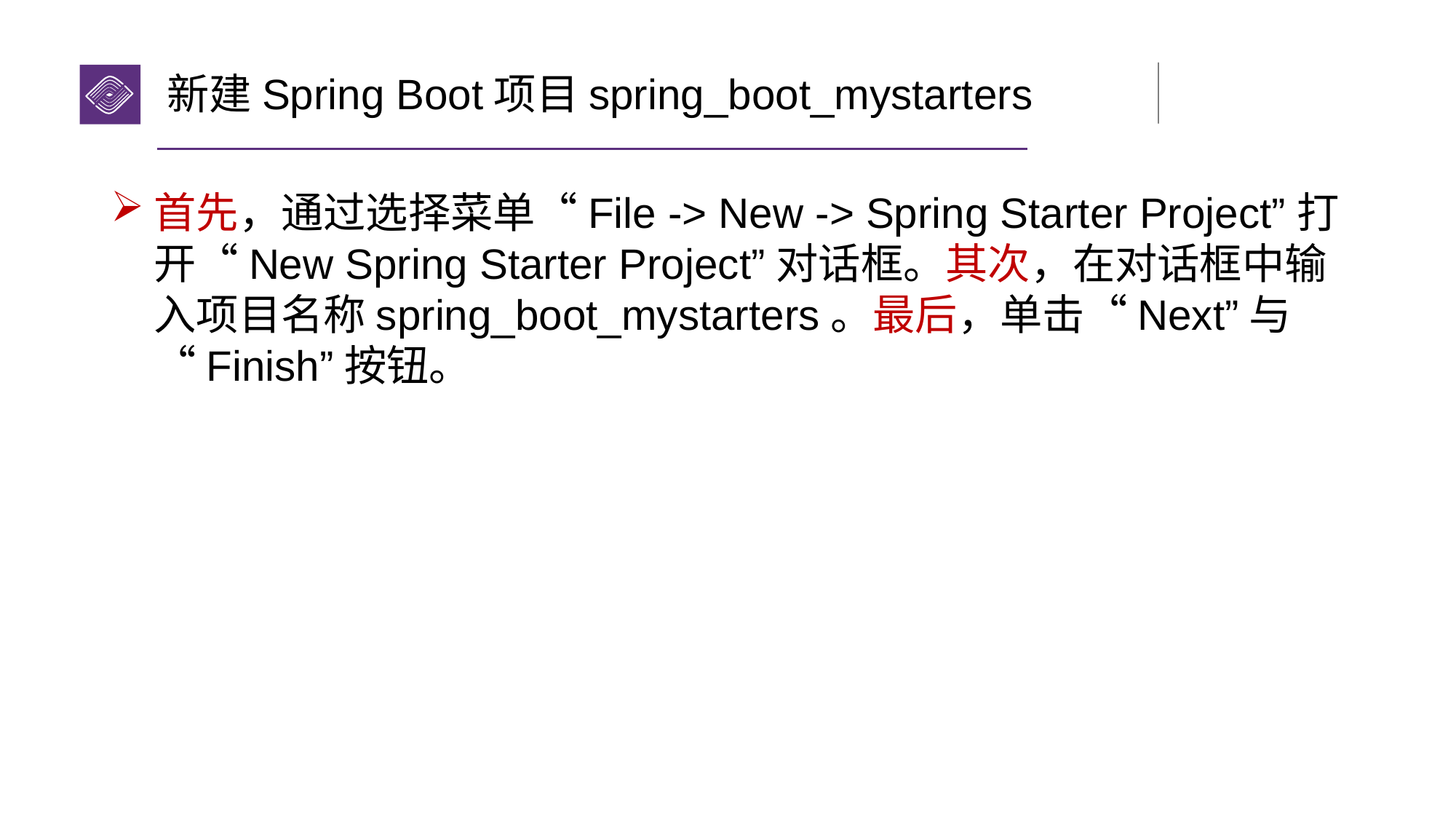

# 新建Spring Boot项目spring_boot_mystarters
首先，通过选择菜单“File -> New -> Spring Starter Project”打开“New Spring Starter Project”对话框。其次，在对话框中输入项目名称spring_boot_mystarters。最后，单击“Next”与“Finish”按钮。
52